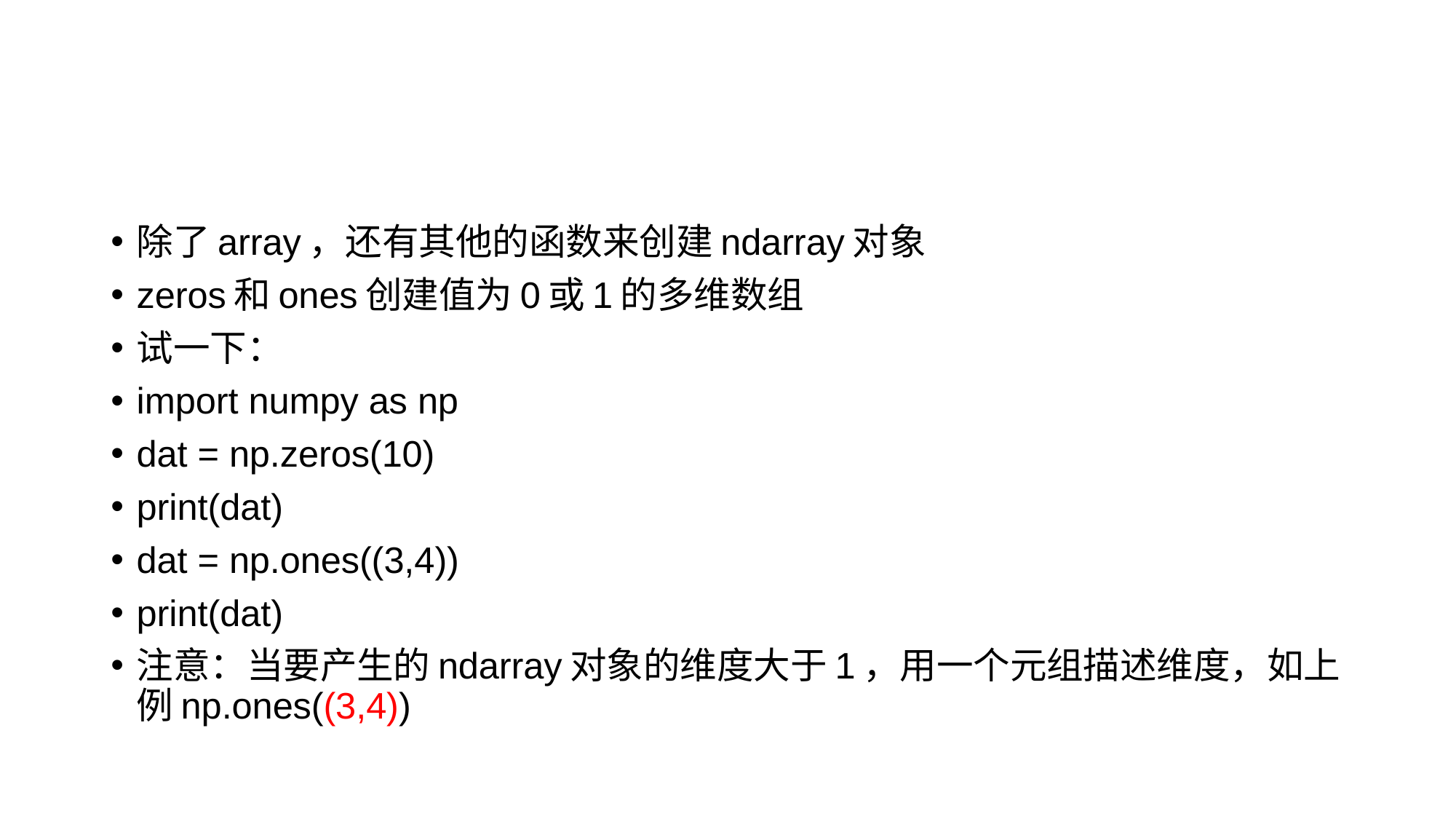

#
除了array，还有其他的函数来创建ndarray对象
zeros和ones创建值为0或1的多维数组
试一下：
import numpy as np
dat = np.zeros(10)
print(dat)
dat = np.ones((3,4))
print(dat)
注意：当要产生的ndarray对象的维度大于1，用一个元组描述维度，如上例np.ones((3,4))